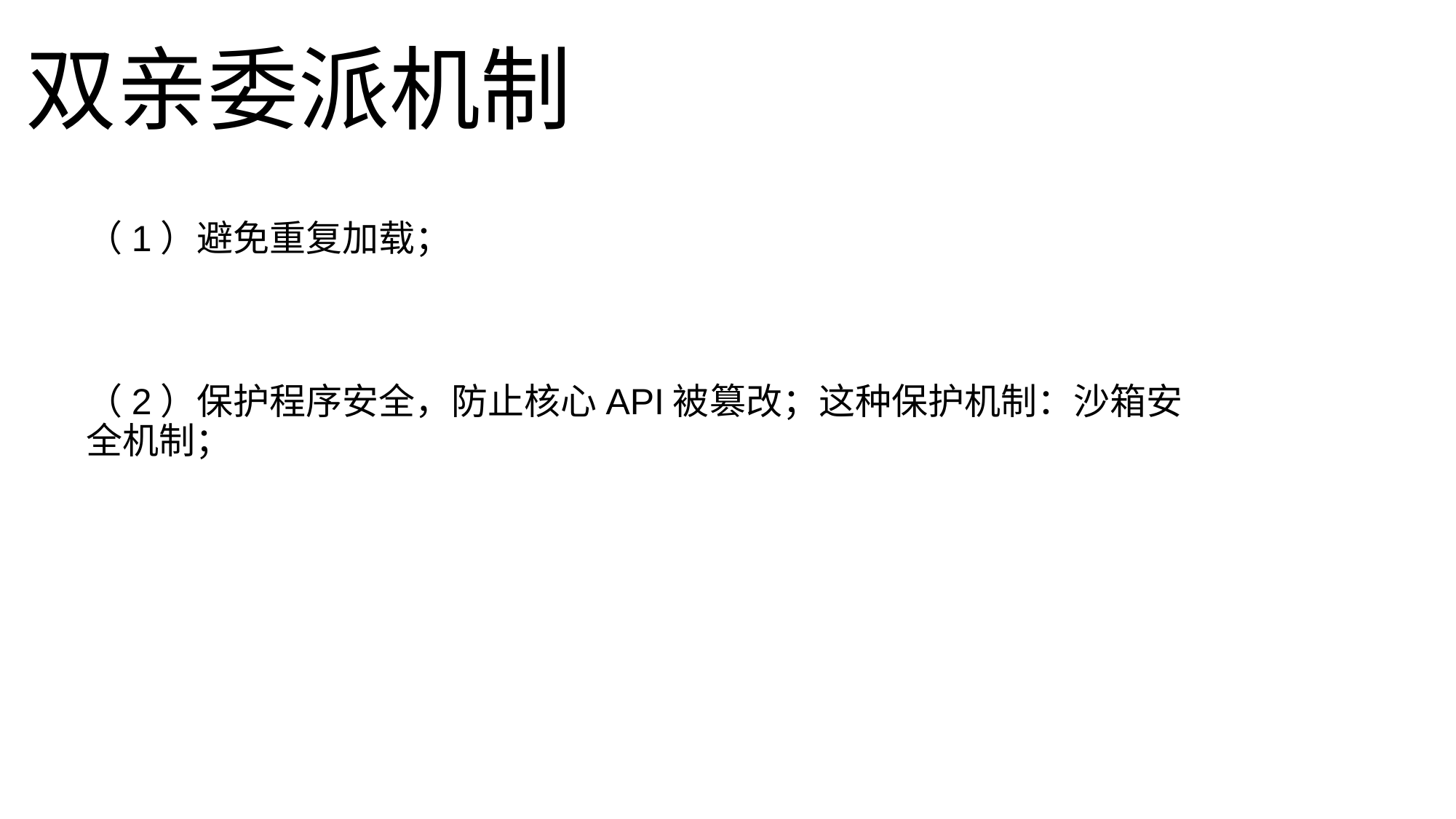

# 双亲委派机制
（1）避免重复加载；

（2）保护程序安全，防止核心API被篡改；这种保护机制：沙箱安全机制；